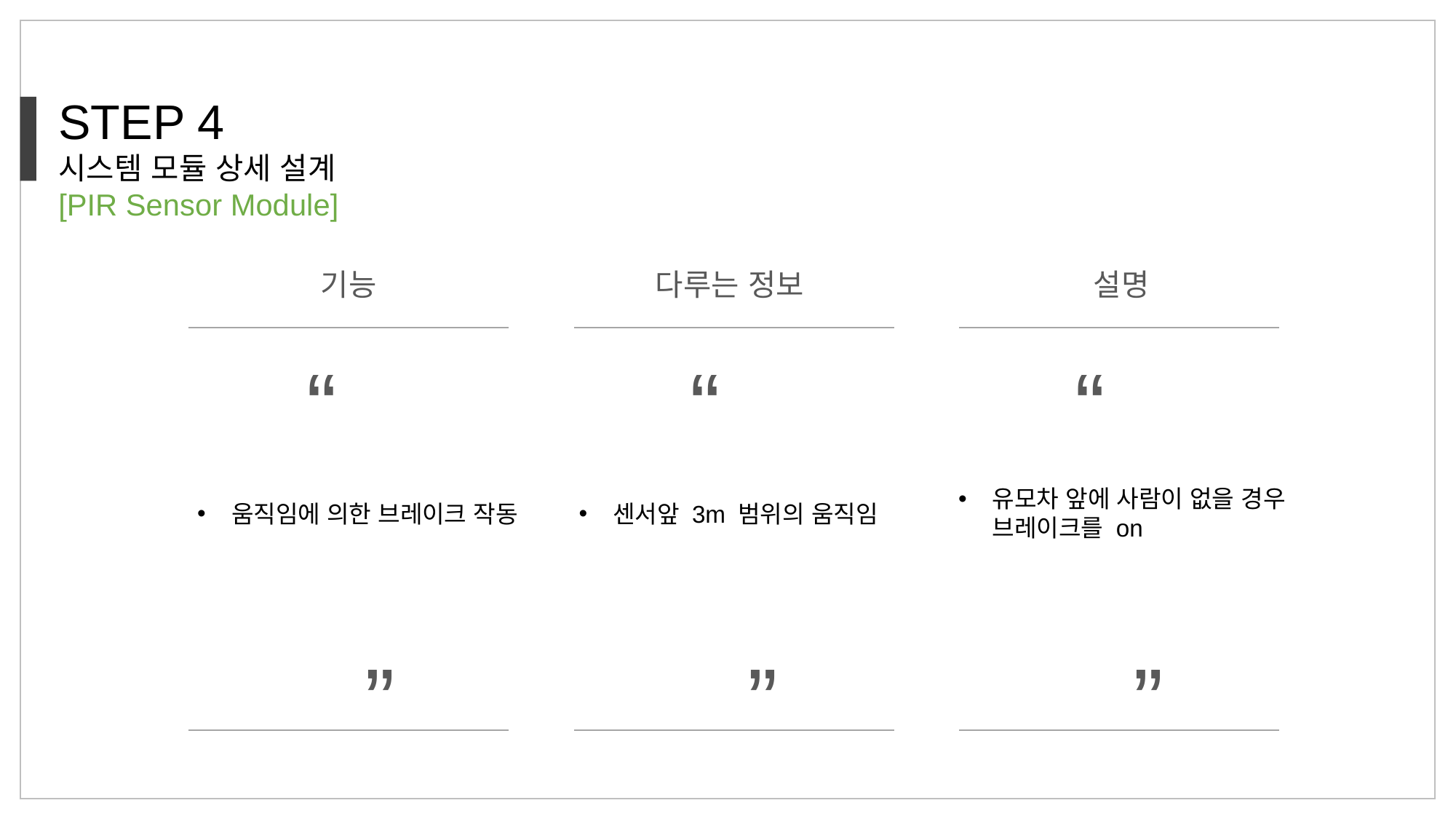

STEP 4
시스템 모듈 상세 설계
[PIR Sensor Module]

기능
다루는 정보
설명
“
”
“
”
“
”
움직임에 의한 브레이크 작동
유모차 앞에 사람이 없을 경우 브레이크를 on
센서앞 3m 범위의 움직임